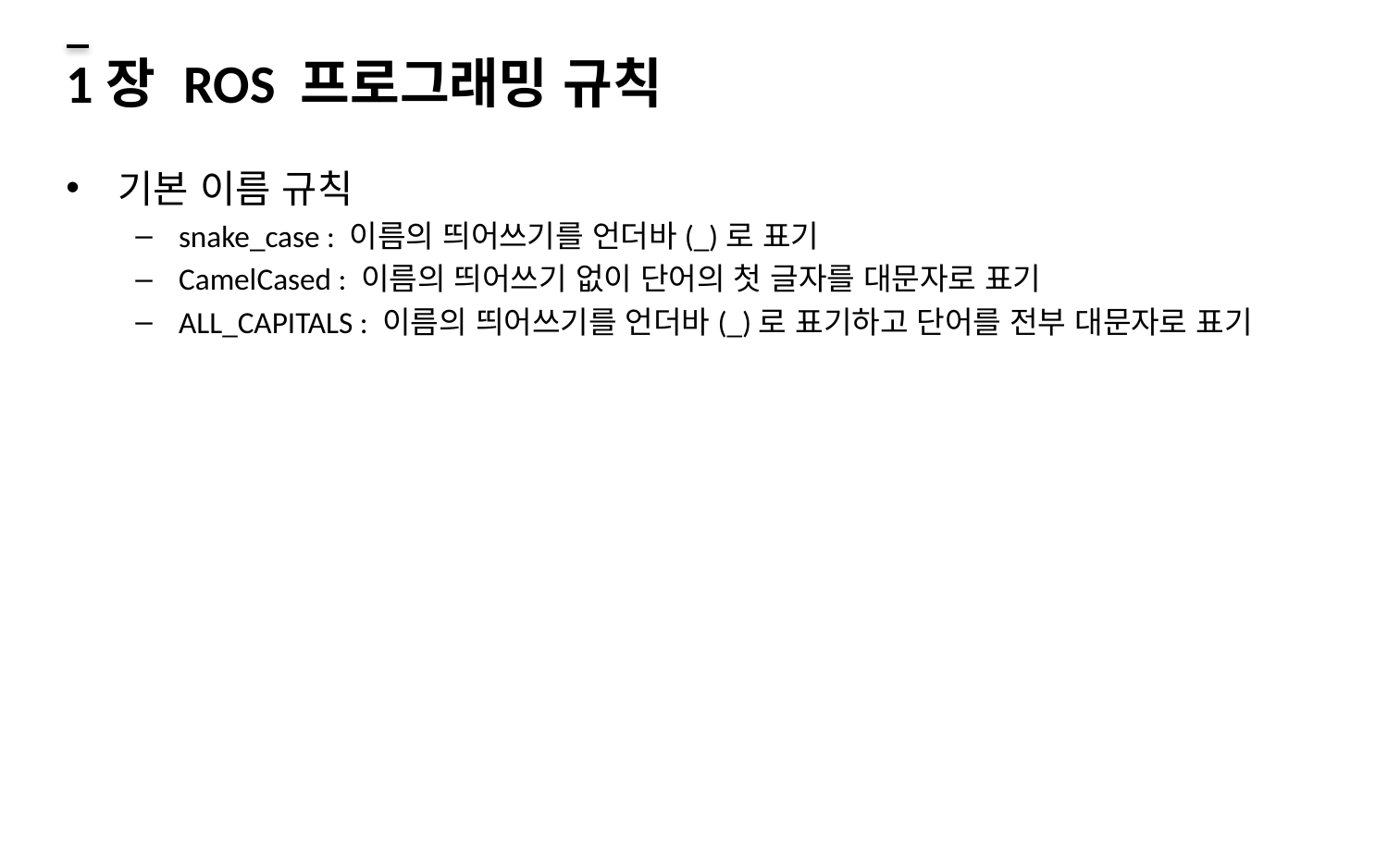

# 1장 ROS 프로그래밍 규칙
기본 이름 규칙
snake_case : 이름의 띄어쓰기를 언더바(_)로 표기
CamelCased : 이름의 띄어쓰기 없이 단어의 첫 글자를 대문자로 표기
ALL_CAPITALS : 이름의 띄어쓰기를 언더바(_)로 표기하고 단어를 전부 대문자로 표기